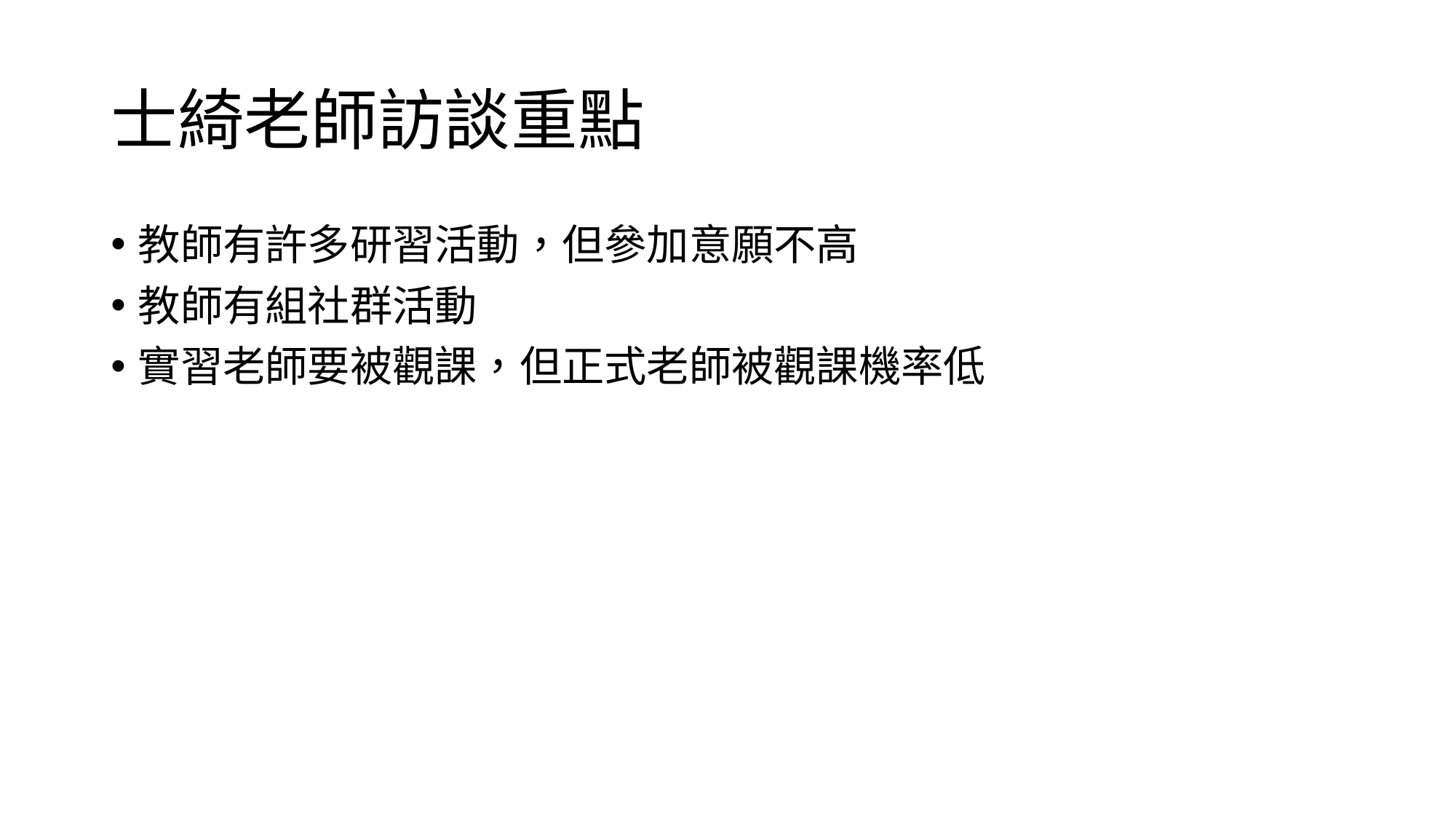

# 士綺老師訪談重點
教師有許多研習活動，但參加意願不高
教師有組社群活動
實習老師要被觀課，但正式老師被觀課機率低